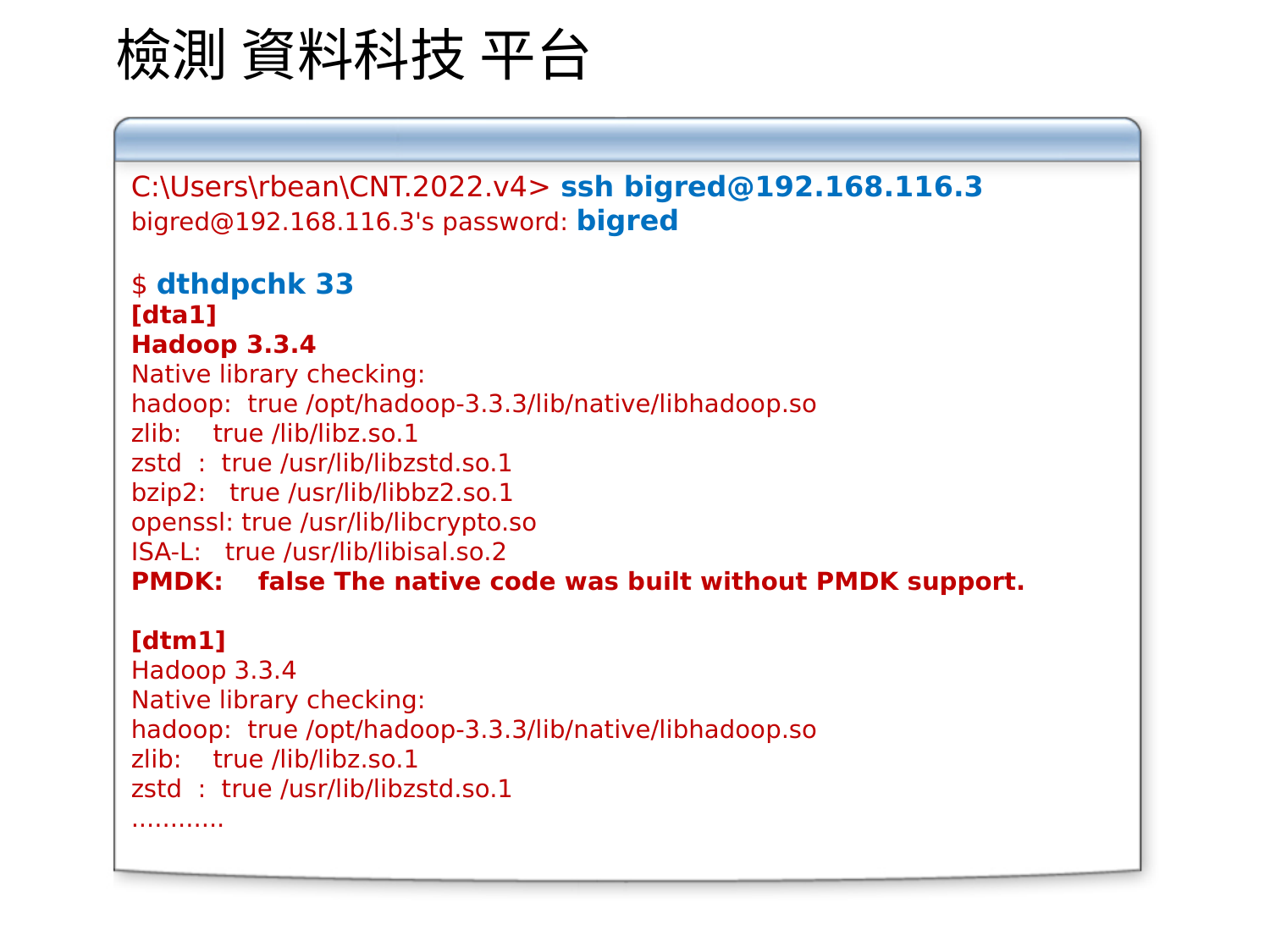

# 檢測 資料科技 平台
C:\Users\rbean\CNT.2022.v4> ssh bigred@192.168.116.3
bigred@192.168.116.3's password: bigred

$ dthdpchk 33
[dta1]
Hadoop 3.3.4
Native library checking:
hadoop:  true /opt/hadoop-3.3.3/lib/native/libhadoop.so
zlib:    true /lib/libz.so.1
zstd  :  true /usr/lib/libzstd.so.1
bzip2:   true /usr/lib/libbz2.so.1
openssl: true /usr/lib/libcrypto.so
ISA-L:   true /usr/lib/libisal.so.2
PMDK:    false The native code was built without PMDK support.

[dtm1]
Hadoop 3.3.4
Native library checking:
hadoop:  true /opt/hadoop-3.3.3/lib/native/libhadoop.so
zlib:    true /lib/libz.so.1
zstd  :  true /usr/lib/libzstd.so.1
............